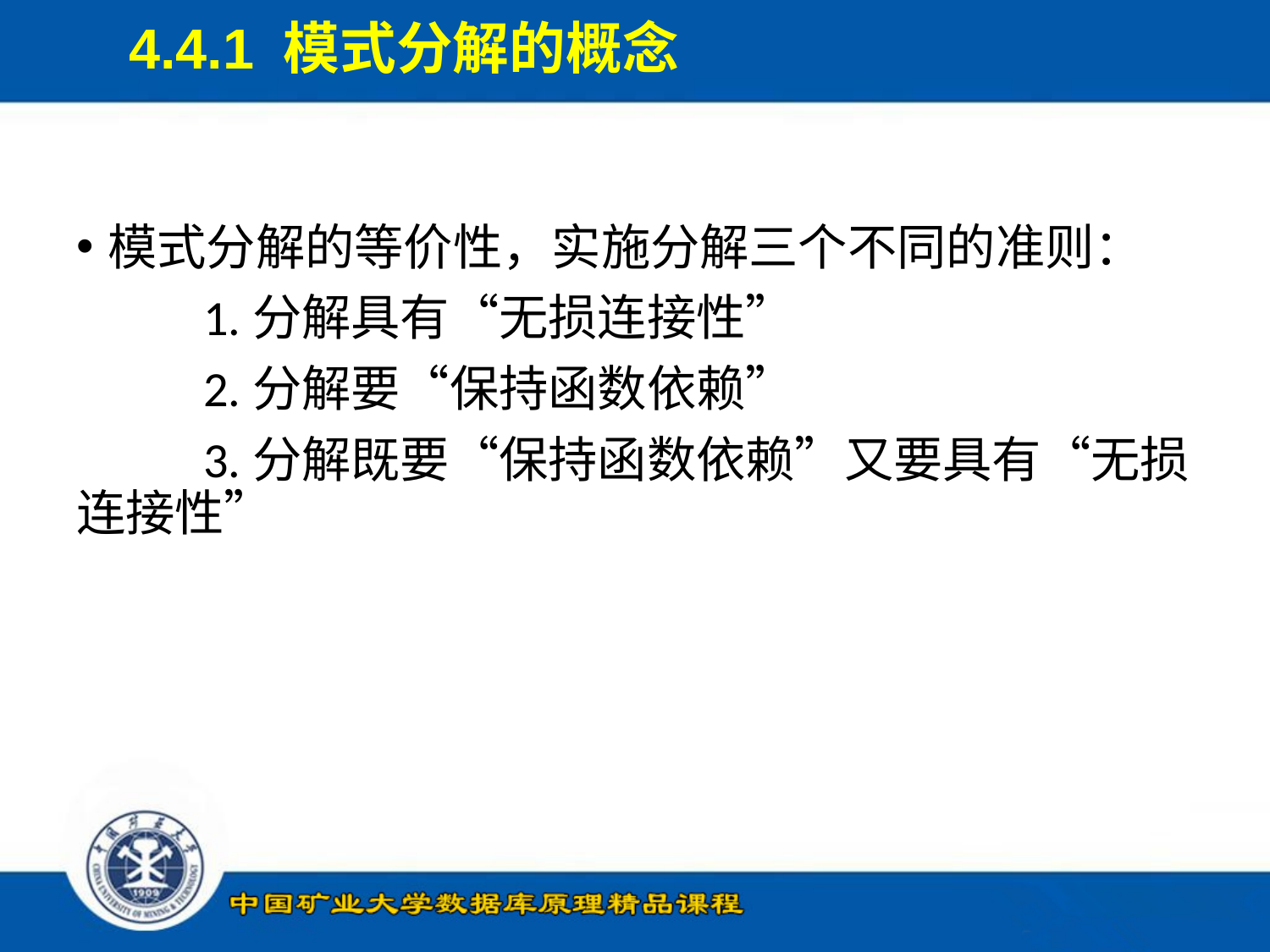

4.4.1 模式分解的概念
模式分解的等价性，实施分解三个不同的准则：
	1.分解具有“无损连接性”
	2.分解要“保持函数依赖”
	3.分解既要“保持函数依赖”又要具有“无损连接性”